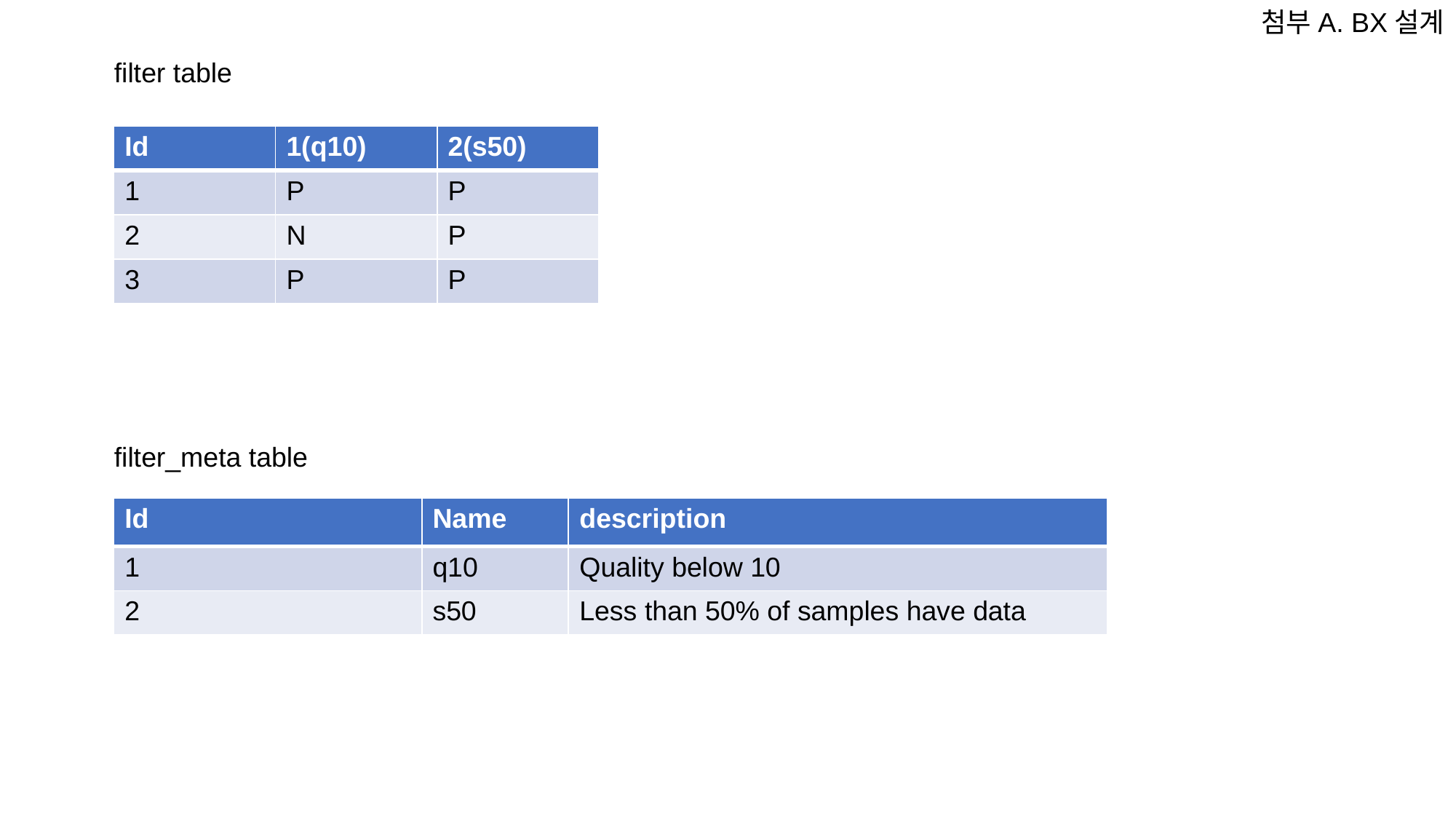

첨부A. BX설계
filter table
| Id | 1(q10) | 2(s50) |
| --- | --- | --- |
| 1 | P | P |
| 2 | N | P |
| 3 | P | P |
filter_meta table
| Id | Name | description |
| --- | --- | --- |
| 1 | q10 | Quality below 10 |
| 2 | s50 | Less than 50% of samples have data |